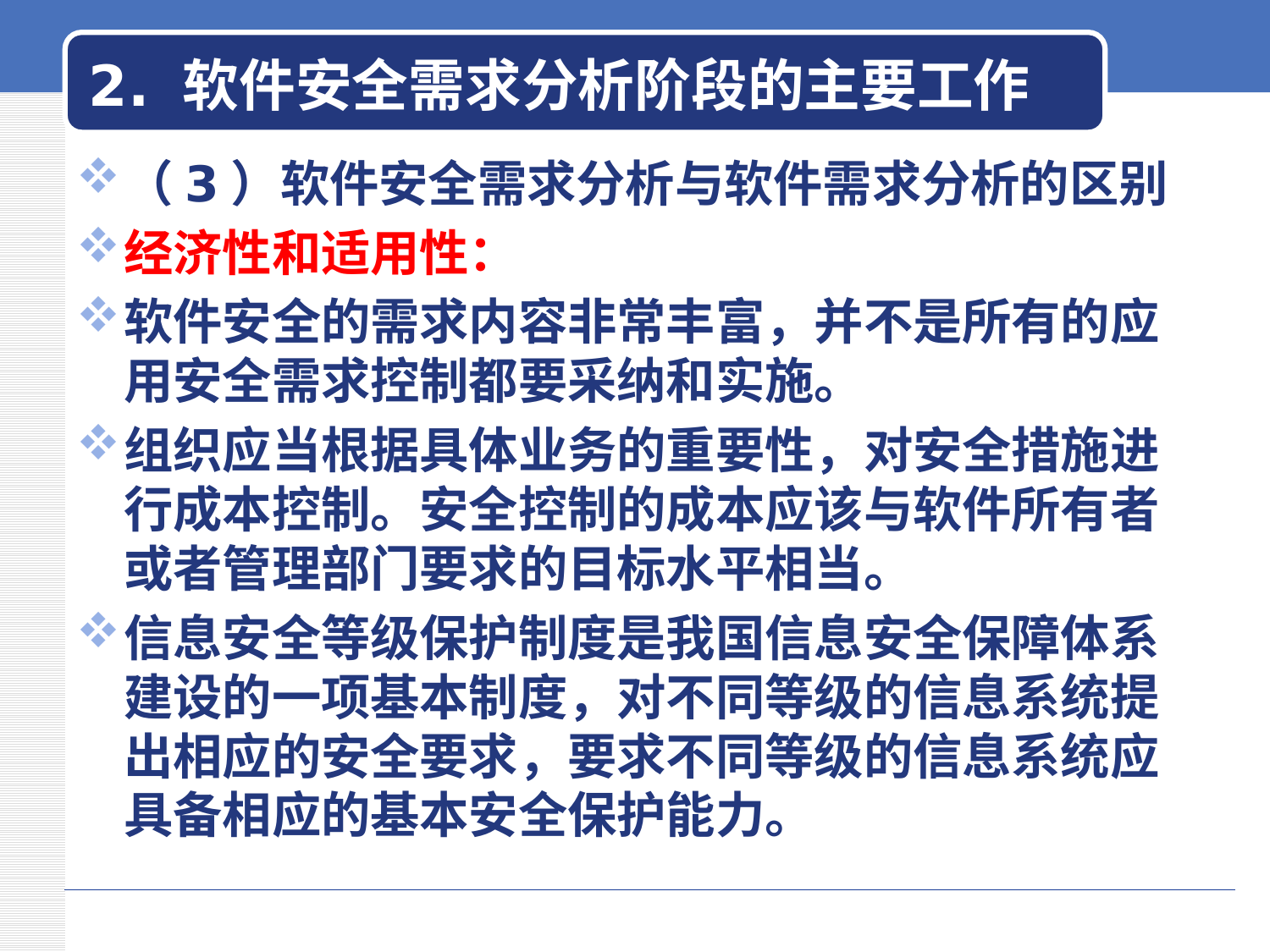

# 2. 软件安全需求分析阶段的主要工作
（3）软件安全需求分析与软件需求分析的区别
经济性和适用性：
软件安全的需求内容非常丰富，并不是所有的应用安全需求控制都要采纳和实施。
组织应当根据具体业务的重要性，对安全措施进行成本控制。安全控制的成本应该与软件所有者或者管理部门要求的目标水平相当。
信息安全等级保护制度是我国信息安全保障体系建设的一项基本制度，对不同等级的信息系统提出相应的安全要求，要求不同等级的信息系统应具备相应的基本安全保护能力。